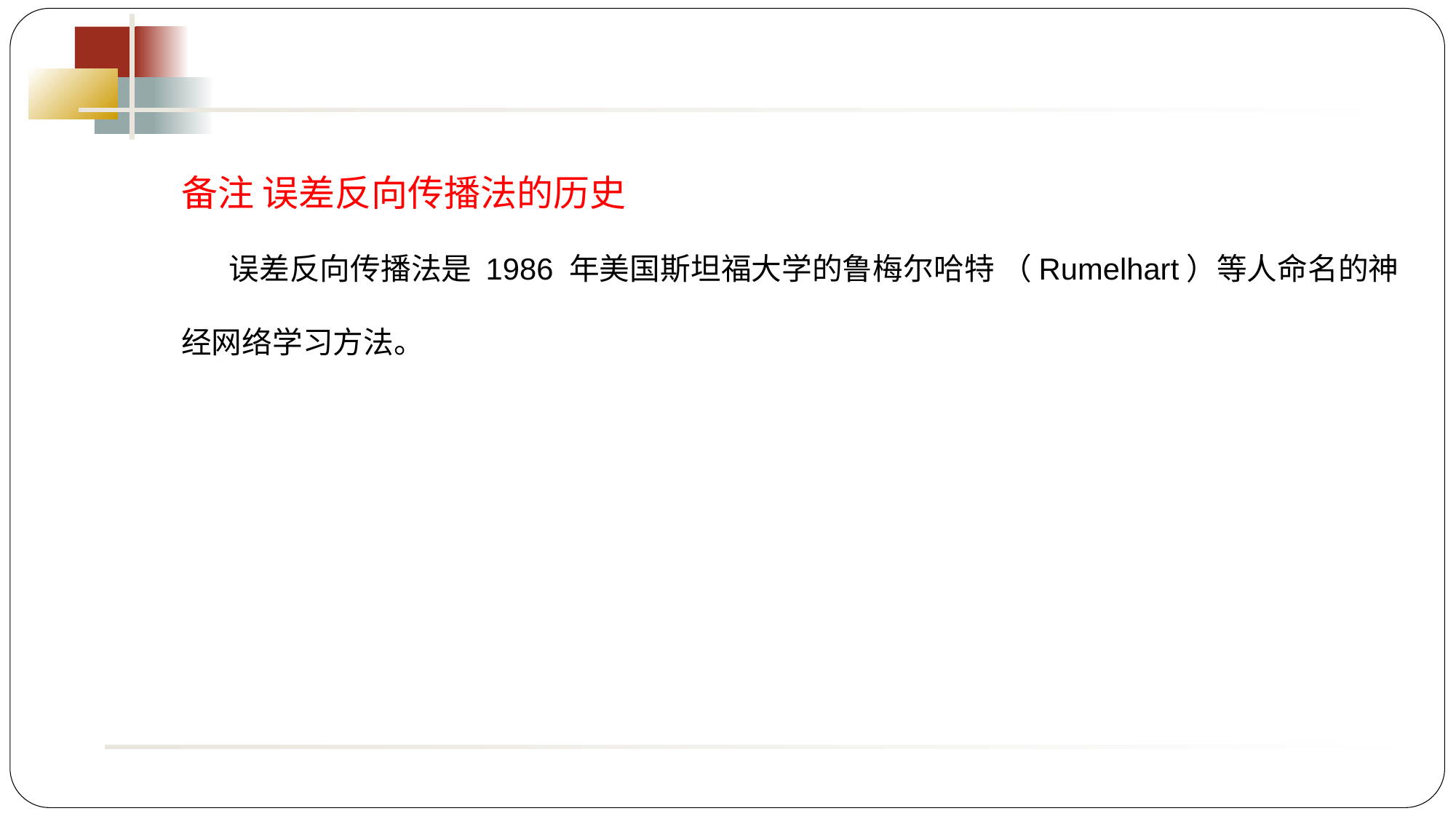

备注 误差反向传播法的历史
      误差反向传播法是 1986 年美国斯坦福大学的鲁梅尔哈特 （Rumelhart）等人命名的神经网络学习方法。